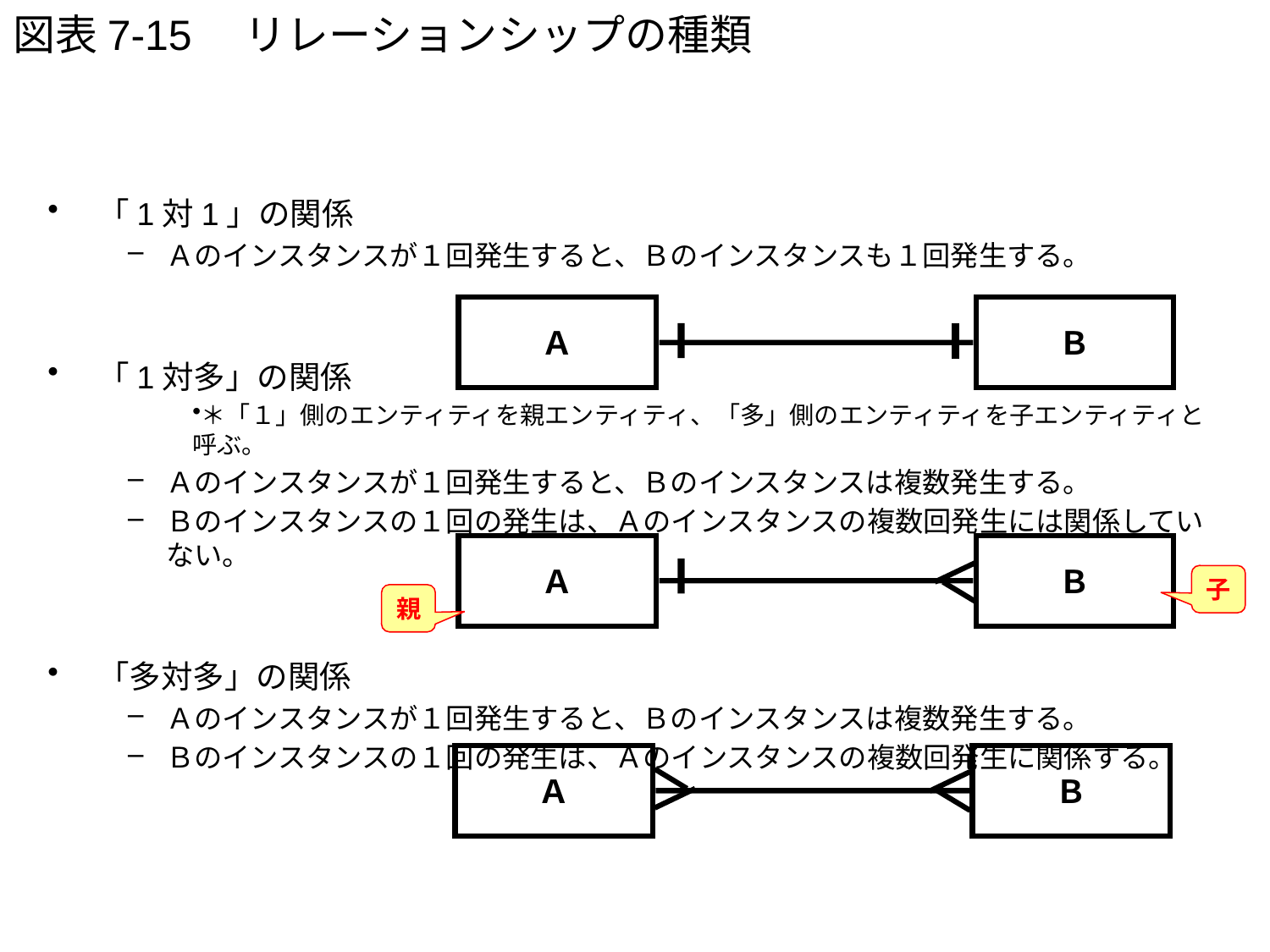

# 図表7-15　リレーションシップの種類
「1対1」の関係
Ａのインスタンスが１回発生すると、Ｂのインスタンスも１回発生する。

「1対多」の関係
＊「１」側のエンティティを親エンティティ、「多」側のエンティティを子エンティティと呼ぶ。
Ａのインスタンスが１回発生すると、Ｂのインスタンスは複数発生する。
Ｂのインスタンスの１回の発生は、Ａのインスタンスの複数回発生には関係していない。

「多対多」の関係
Ａのインスタンスが１回発生すると、Ｂのインスタンスは複数発生する。
Ｂのインスタンスの１回の発生は、Ａのインスタンスの複数回発生に関係する。
Ａ
Ｂ

Ａ
Ｂ

子

親
Ａ
Ｂ